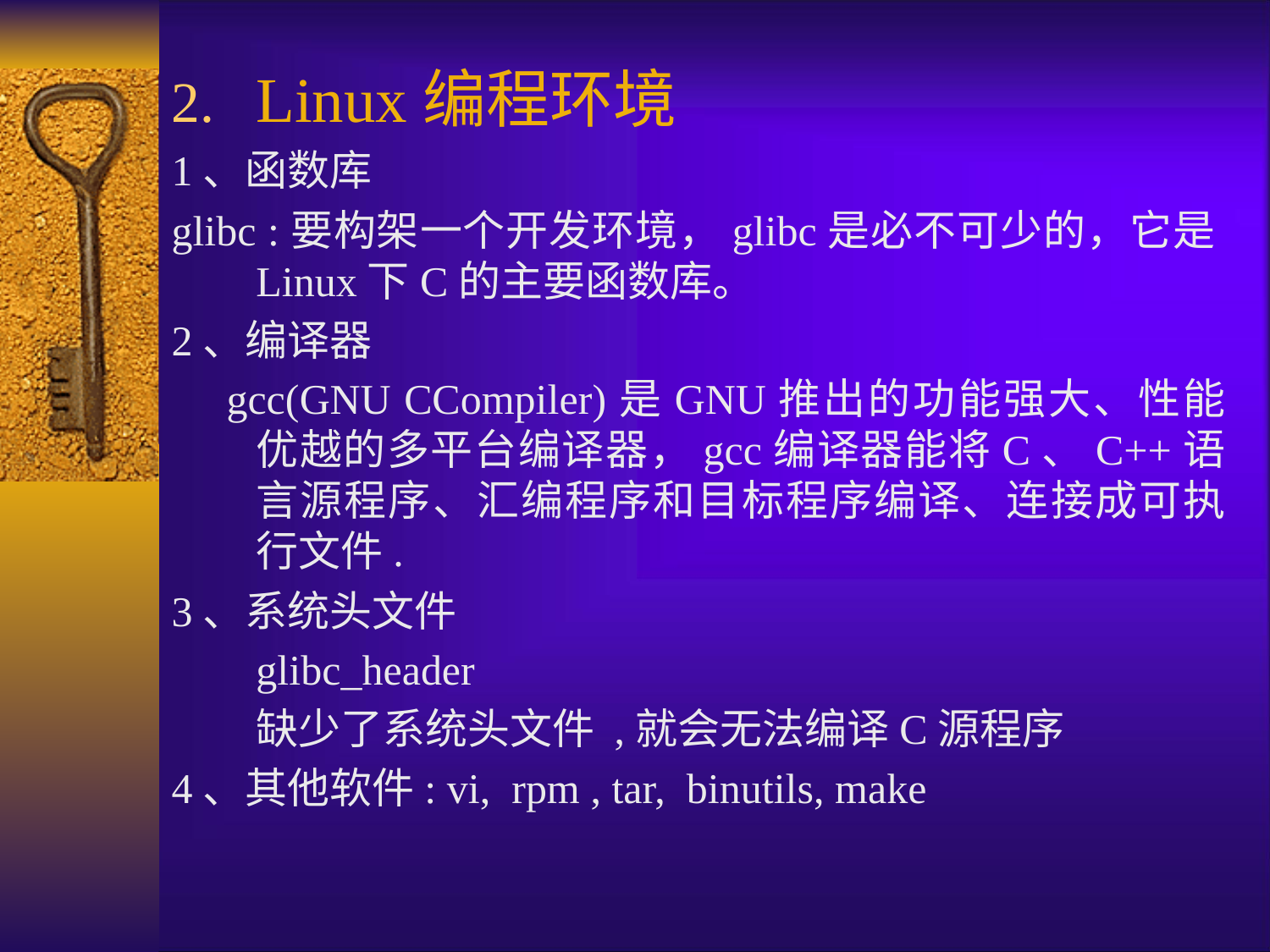

Linux编程环境
1、函数库
glibc :要构架一个开发环境，glibc是必不可少的，它是Linux下C的主要函数库。
2、编译器
　gcc(GNU CCompiler)是GNU推出的功能强大、性能优越的多平台编译器，gcc编译器能将C、C++语言源程序、汇编程序和目标程序编译、连接成可执行文件.
3、系统头文件
	glibc_header
	缺少了系统头文件 ,就会无法编译C源程序
4、其他软件: vi,  rpm , tar,  binutils, make